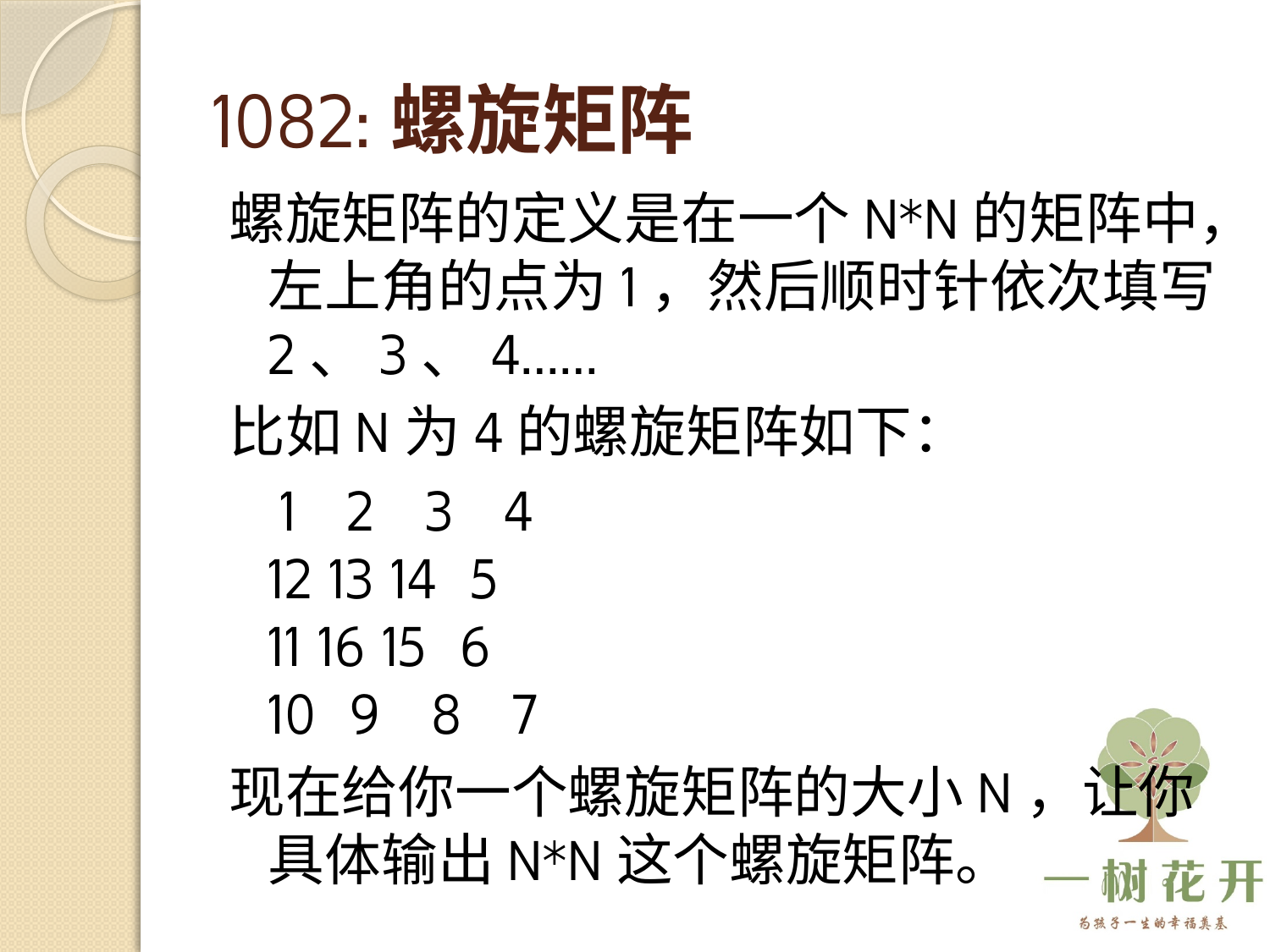

# 1082:螺旋矩阵
螺旋矩阵的定义是在一个N*N的矩阵中，左上角的点为1，然后顺时针依次填写2、3、4……
比如N为4的螺旋矩阵如下：
   1   2   3   4
12 13 14  5
11 16 15  6
10  9   8   7
现在给你一个螺旋矩阵的大小N，让你具体输出N*N这个螺旋矩阵。